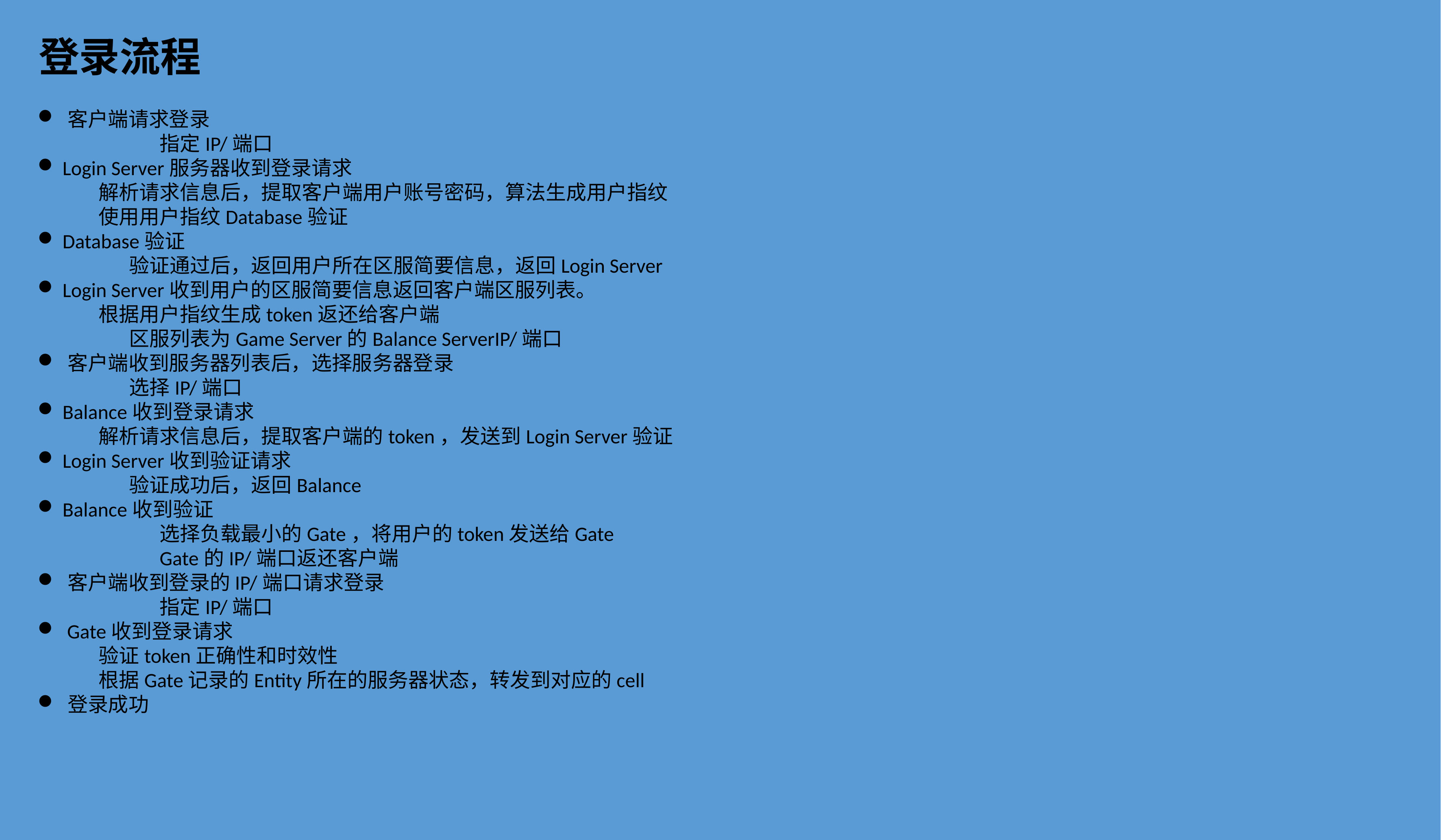

登录流程
 客户端请求登录
		指定IP/端口
 Login Server服务器收到登录请求
解析请求信息后，提取客户端用户账号密码，算法生成用户指纹
使用用户指纹Database验证
 Database验证
	验证通过后，返回用户所在区服简要信息，返回Login Server
 Login Server收到用户的区服简要信息返回客户端区服列表。
根据用户指纹生成token返还给客户端
	区服列表为Game Server的Balance ServerIP/端口
 客户端收到服务器列表后，选择服务器登录
	选择IP/端口
 Balance收到登录请求
解析请求信息后，提取客户端的token，发送到Login Server验证
 Login Server收到验证请求
	验证成功后，返回Balance
 Balance收到验证
		选择负载最小的Gate，将用户的token发送给Gate
		Gate的IP/端口返还客户端
 客户端收到登录的IP/端口请求登录
		指定IP/端口
  Gate收到登录请求
验证token正确性和时效性
根据Gate记录的Entity所在的服务器状态，转发到对应的cell
 登录成功